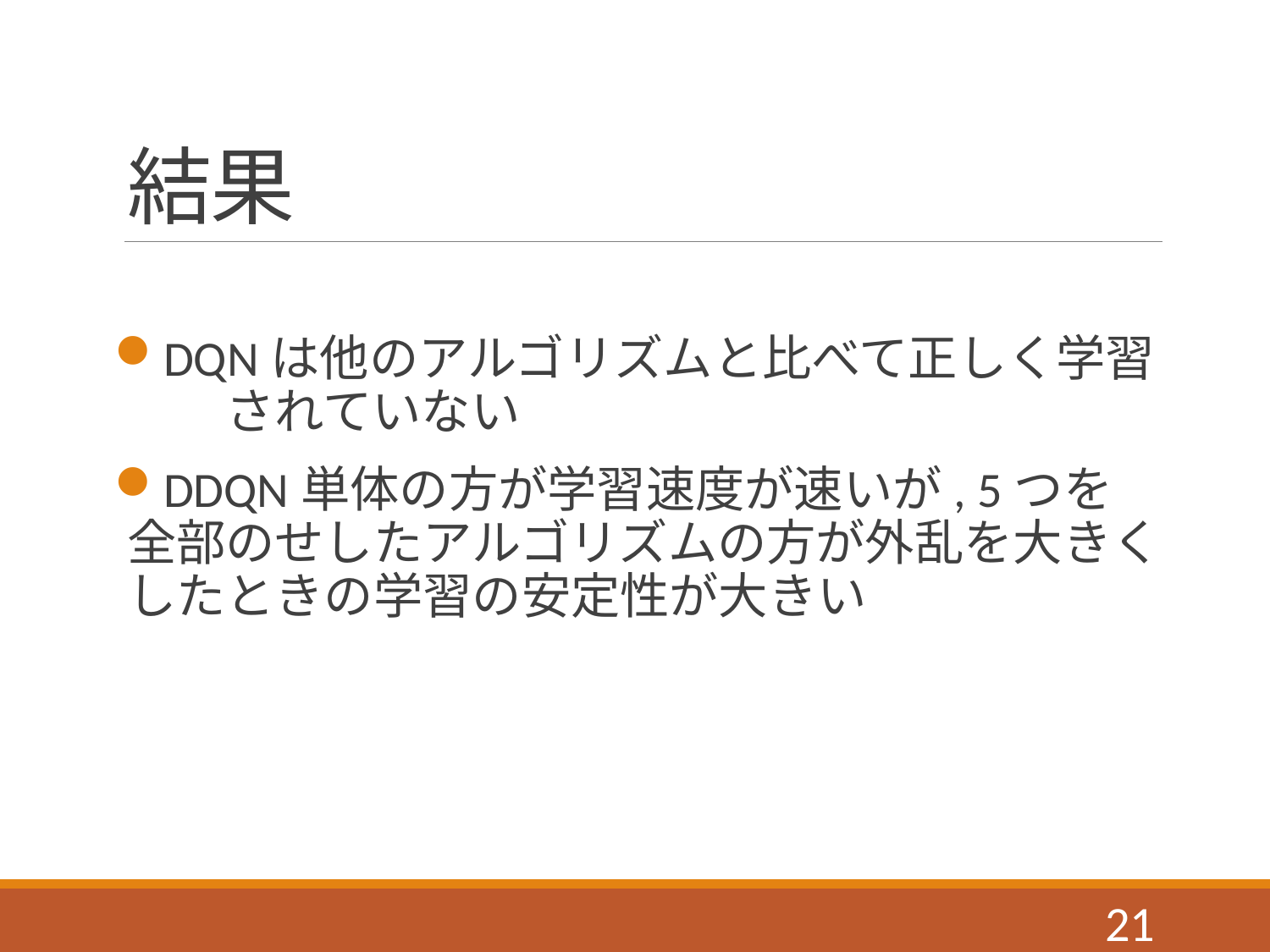

# 結果
DQNは他のアルゴリズムと比べて正しく学習　　されていない
DDQN単体の方が学習速度が速いが, 5つを全部のせしたアルゴリズムの方が外乱を大きくしたときの学習の安定性が大きい

21